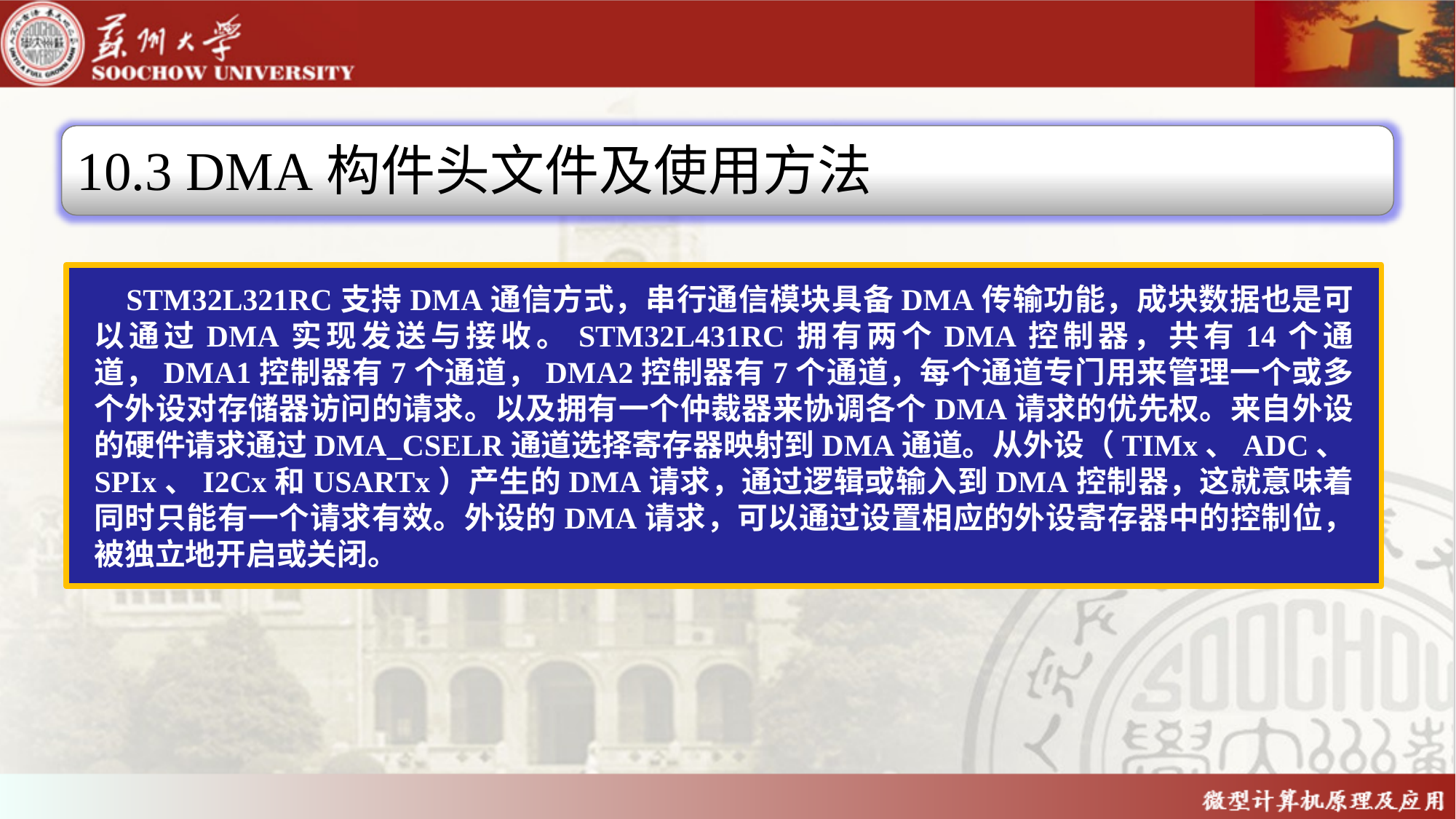

10.3 DMA构件头文件及使用方法
STM32L321RC支持DMA通信方式，串行通信模块具备DMA传输功能，成块数据也是可以通过DMA实现发送与接收。STM32L431RC拥有两个DMA控制器，共有14个通道，DMA1控制器有7个通道，DMA2控制器有7个通道，每个通道专门用来管理一个或多个外设对存储器访问的请求。以及拥有一个仲裁器来协调各个DMA请求的优先权。来自外设的硬件请求通过DMA_CSELR通道选择寄存器映射到DMA通道。从外设（TIMx、ADC、SPIx、I2Cx和USARTx）产生的DMA请求，通过逻辑或输入到DMA控制器，这就意味着同时只能有一个请求有效。外设的DMA请求，可以通过设置相应的外设寄存器中的控制位，被独立地开启或关闭。